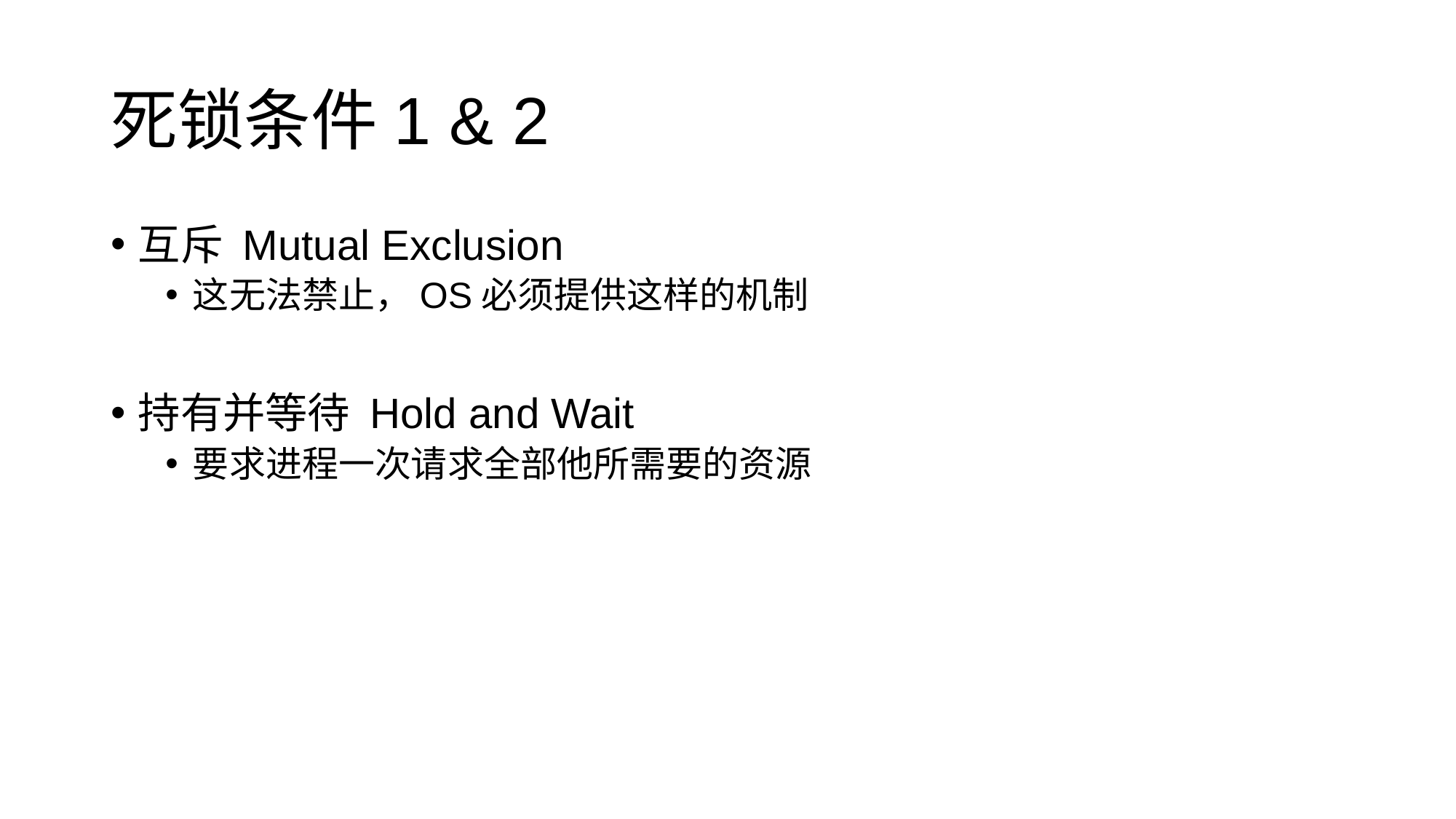

# 死锁条件1 & 2
互斥 Mutual Exclusion
这无法禁止，OS必须提供这样的机制

持有并等待 Hold and Wait
要求进程一次请求全部他所需要的资源